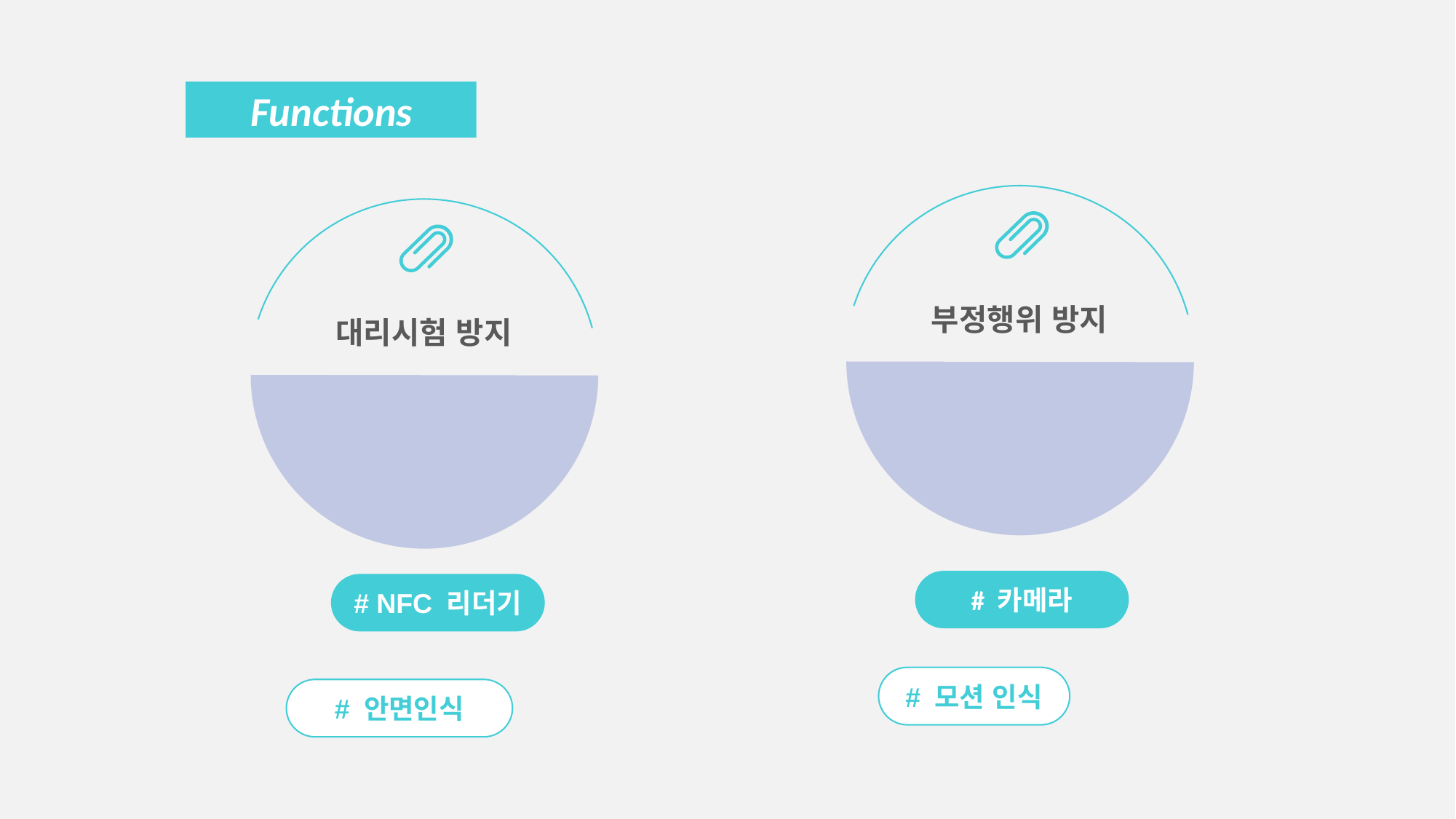

Functions

부정행위 방지

대리시험 방지
# 카메라
# NFC 리더기
# 모션 인식
# 안면인식